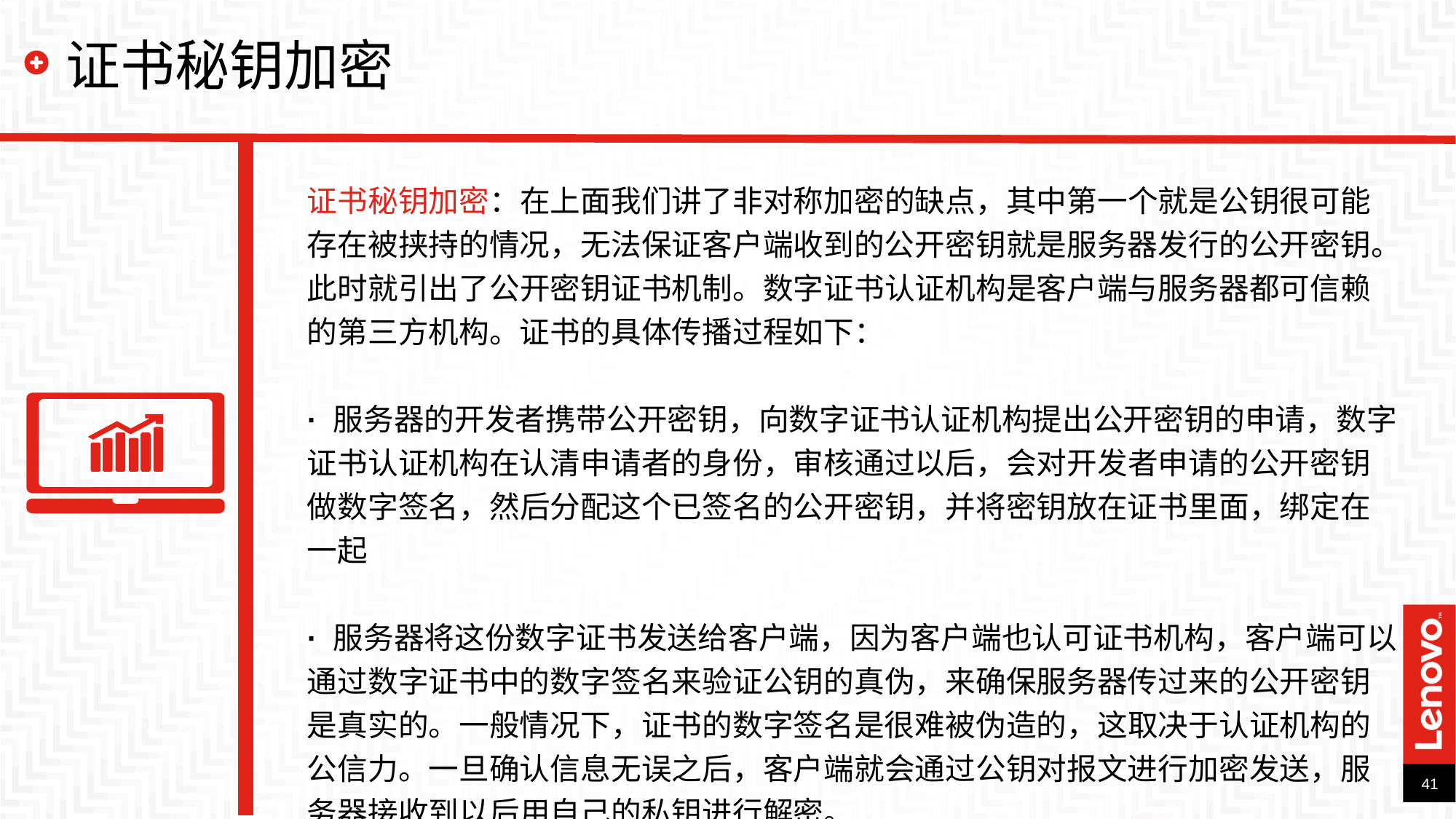

# 证书秘钥加密
证书秘钥加密：在上面我们讲了非对称加密的缺点，其中第一个就是公钥很可能存在被挟持的情况，无法保证客户端收到的公开密钥就是服务器发行的公开密钥。此时就引出了公开密钥证书机制。数字证书认证机构是客户端与服务器都可信赖的第三方机构。证书的具体传播过程如下：

· 服务器的开发者携带公开密钥，向数字证书认证机构提出公开密钥的申请，数字证书认证机构在认清申请者的身份，审核通过以后，会对开发者申请的公开密钥做数字签名，然后分配这个已签名的公开密钥，并将密钥放在证书里面，绑定在一起

· 服务器将这份数字证书发送给客户端，因为客户端也认可证书机构，客户端可以通过数字证书中的数字签名来验证公钥的真伪，来确保服务器传过来的公开密钥是真实的。一般情况下，证书的数字签名是很难被伪造的，这取决于认证机构的公信力。一旦确认信息无误之后，客户端就会通过公钥对报文进行加密发送，服务器接收到以后用自己的私钥进行解密。